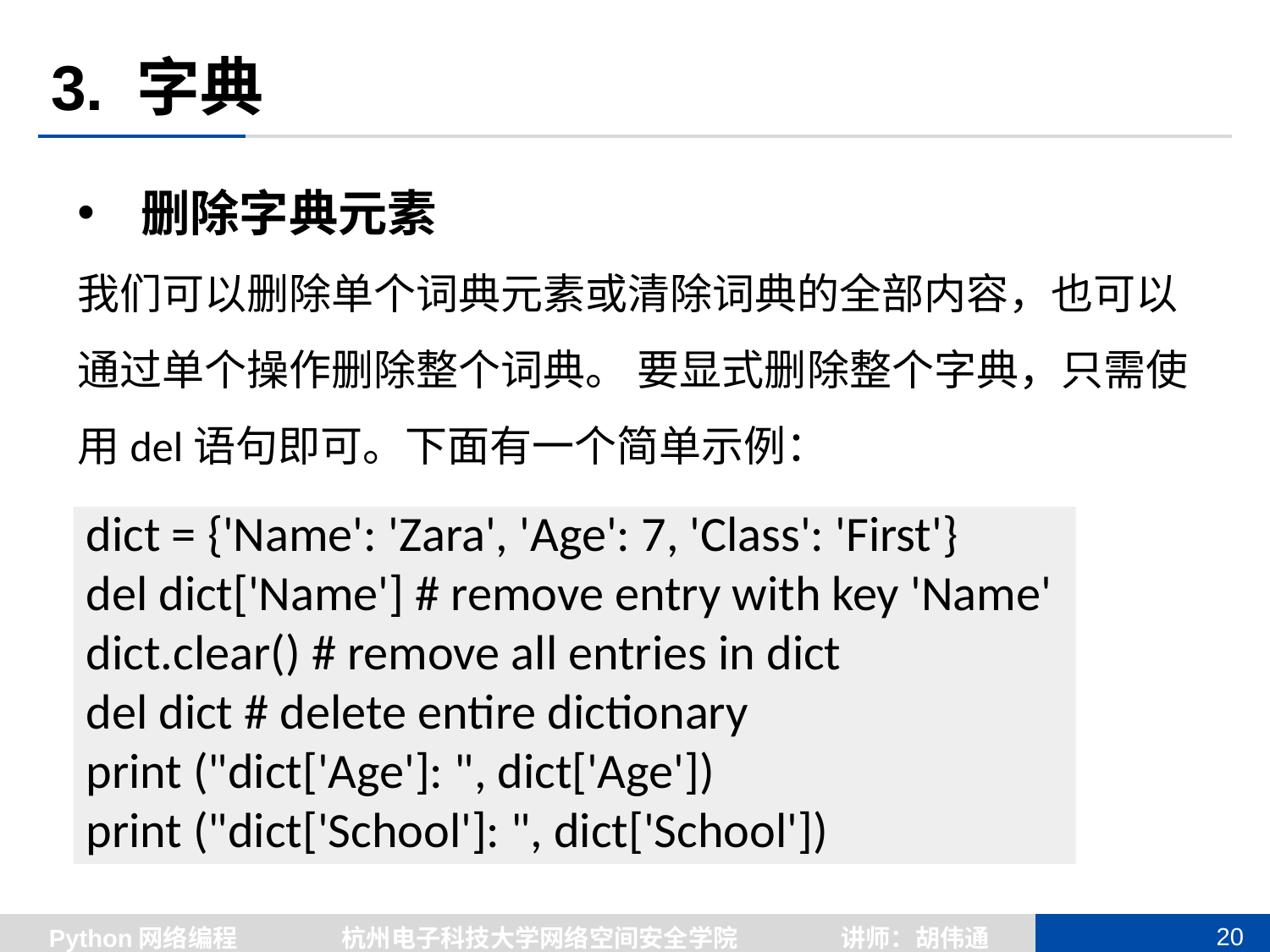

# 3. 字典
删除字典元素
我们可以删除单个词典元素或清除词典的全部内容，也可以通过单个操作删除整个词典。 要显式删除整个字典，只需使用del语句即可。下面有一个简单示例：
dict = {'Name': 'Zara', 'Age': 7, 'Class': 'First'}
del dict['Name'] # remove entry with key 'Name'
dict.clear() # remove all entries in dict
del dict # delete entire dictionary
print ("dict['Age']: ", dict['Age'])
print ("dict['School']: ", dict['School'])